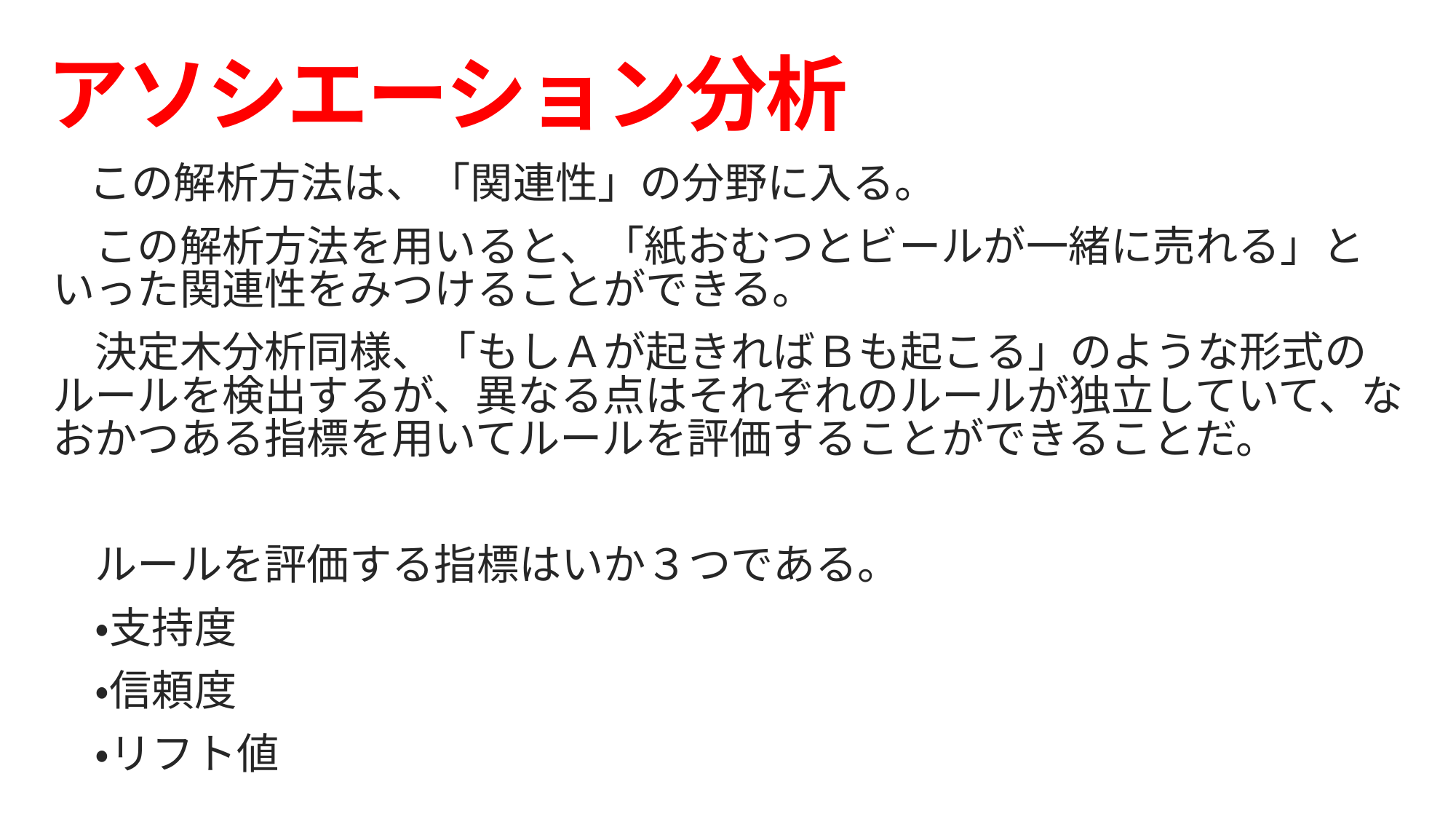

# アソシエーション分析
　この解析方法は、「関連性」の分野に入る。
　この解析方法を用いると、「紙おむつとビールが一緒に売れる」といった関連性をみつけることができる。
　決定木分析同様、「もしＡが起きればＢも起こる」のような形式のルールを検出するが、異なる点はそれぞれのルールが独立していて、なおかつある指標を用いてルールを評価することができることだ。

　ルールを評価する指標はいか３つである。
　・支持度
　・信頼度
　・リフト値